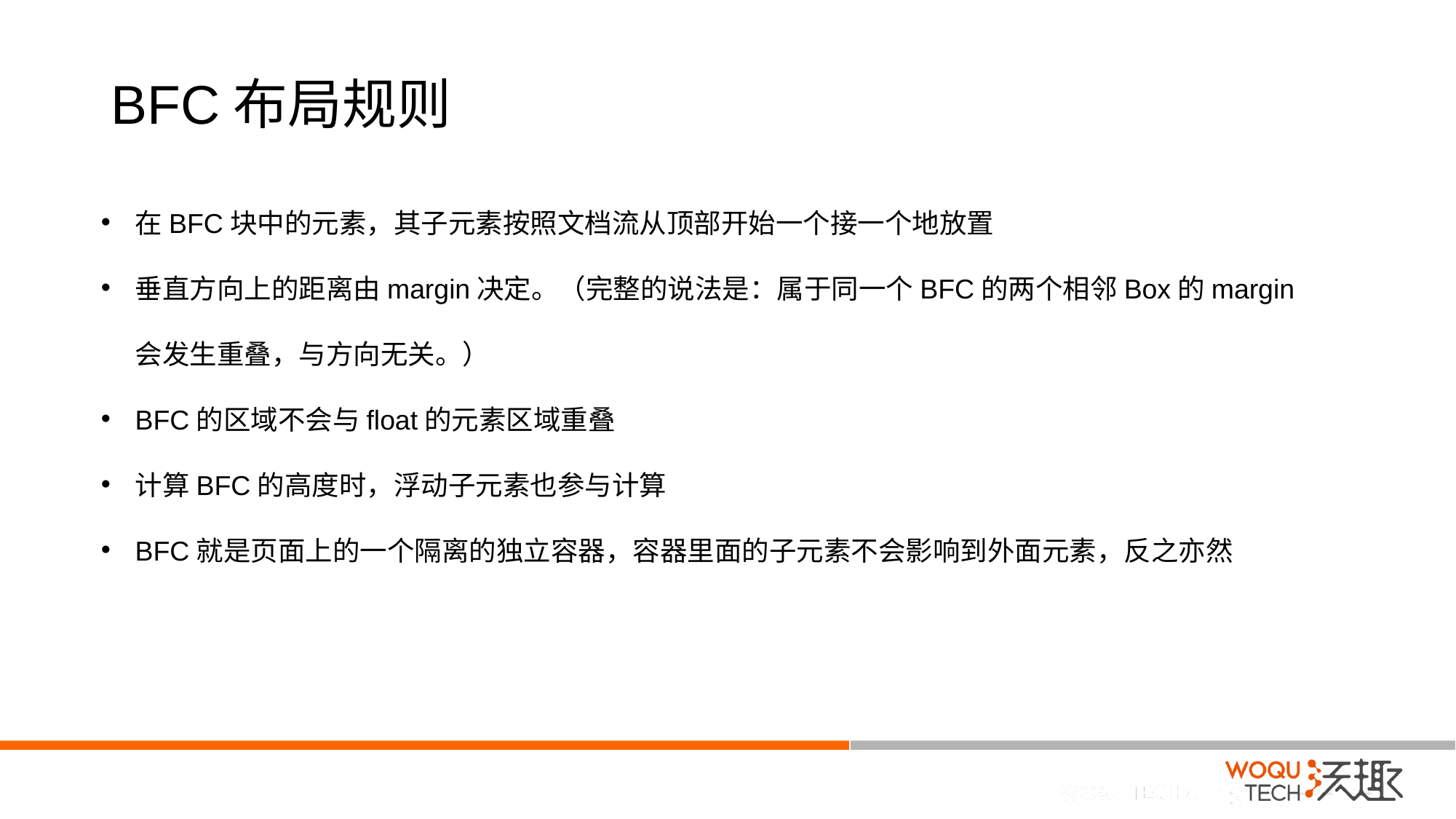

# BFC布局规则
在BFC块中的元素，其子元素按照文档流从顶部开始一个接一个地放置
垂直方向上的距离由margin决定。（完整的说法是：属于同一个BFC的两个相邻Box的margin会发生重叠，与方向无关。）
BFC的区域不会与float的元素区域重叠
计算BFC的高度时，浮动子元素也参与计算
BFC就是页面上的一个隔离的独立容器，容器里面的子元素不会影响到外面元素，反之亦然
5